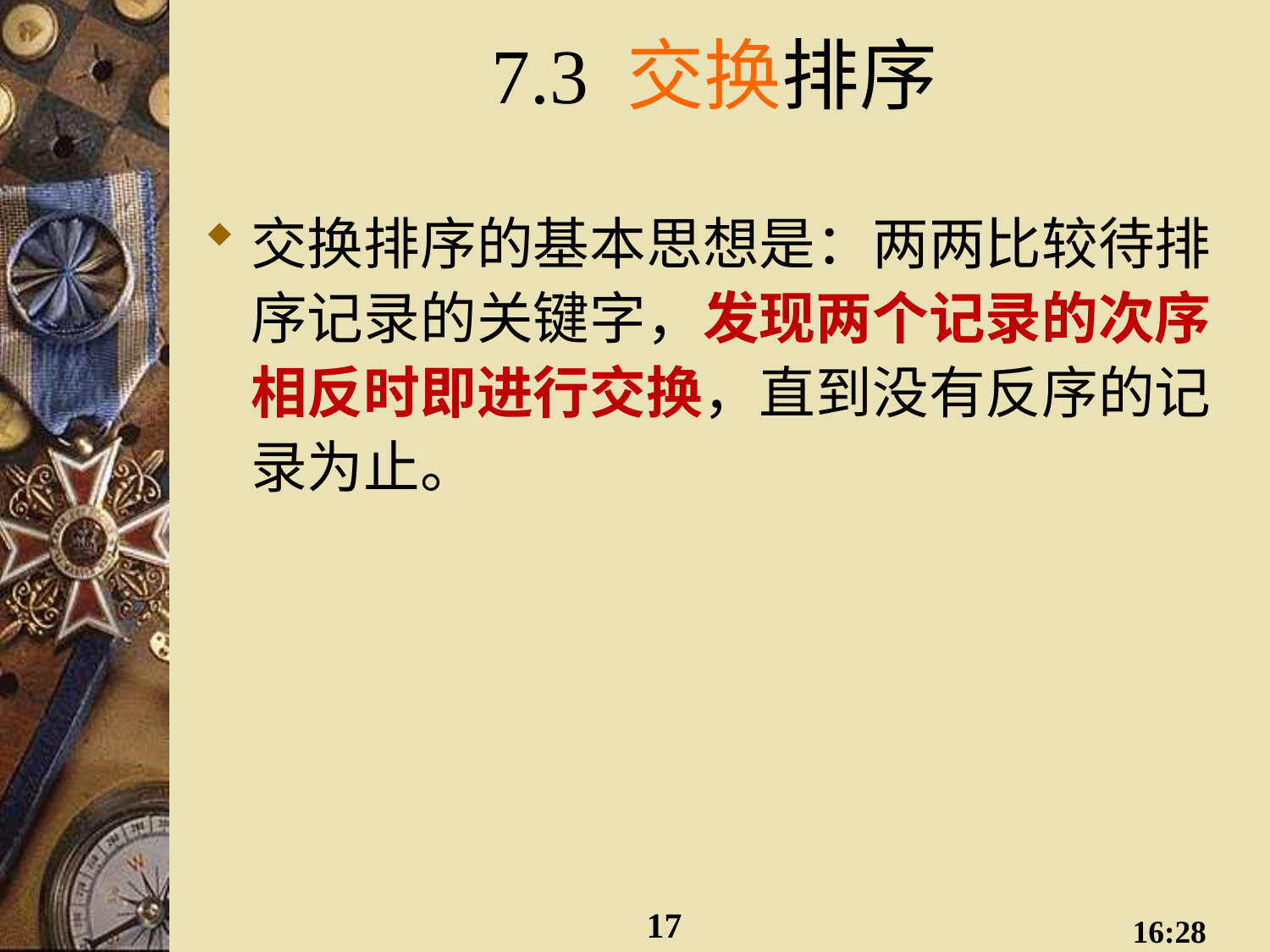

# 7.3 交换排序
交换排序的基本思想是：两两比较待排序记录的关键字，发现两个记录的次序相反时即进行交换，直到没有反序的记录为止。